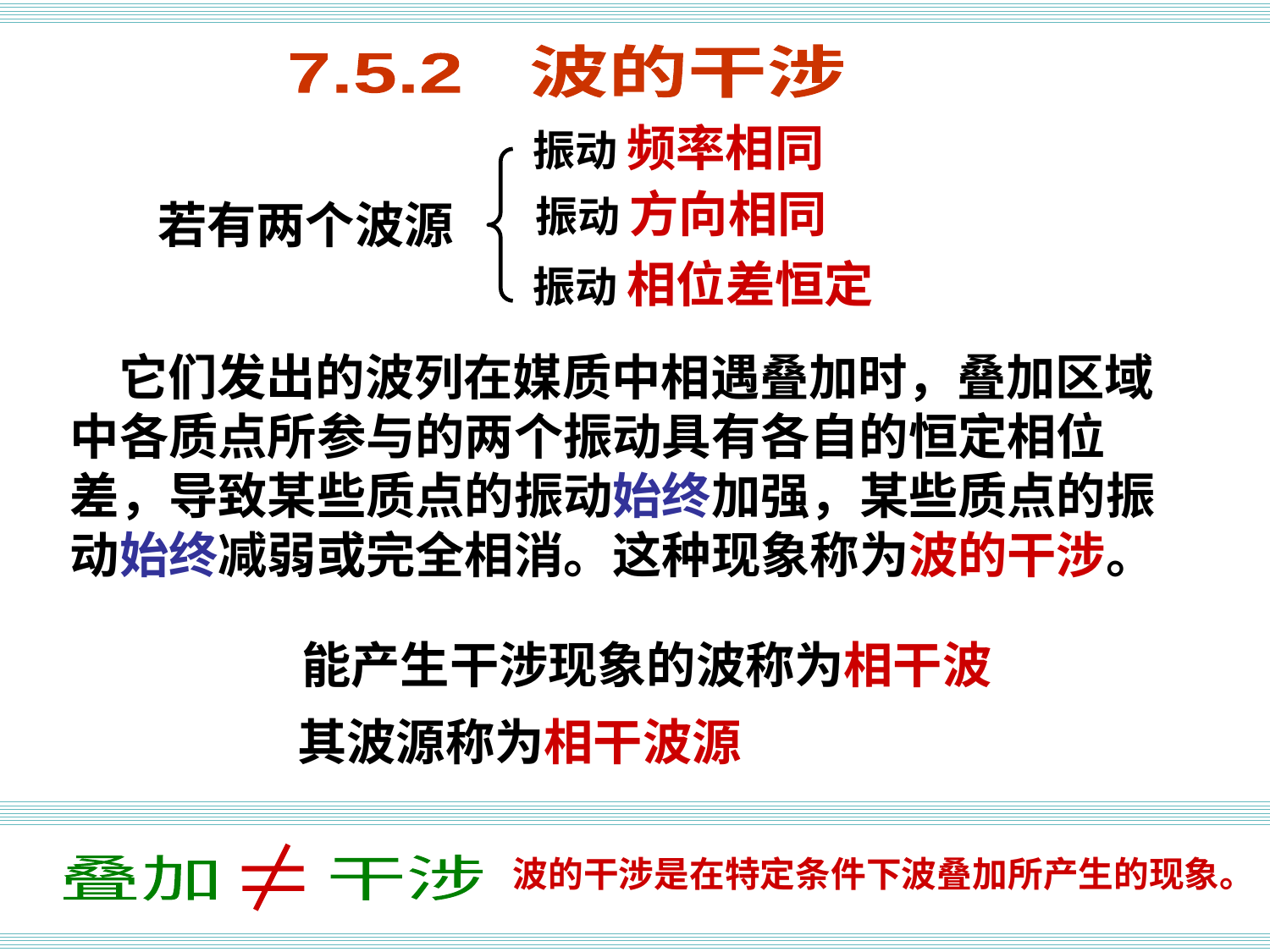

相干波
7.5.2   波的干涉
振动 频率相同

振动 方向相同
若有两个波源
振动 相位差恒定
    它们发出的波列在媒质中相遇叠加时，叠加区域中各质点所参与的两个振动具有各自的恒定相位差，导致某些质点的振动始终加强，某些质点的振动始终减弱或完全相消。这种现象称为波的干涉。
能产生干涉现象的波称为相干波
其波源称为相干波源

波的干涉是在特定条件下波叠加所产生的现象。
干涉
叠加